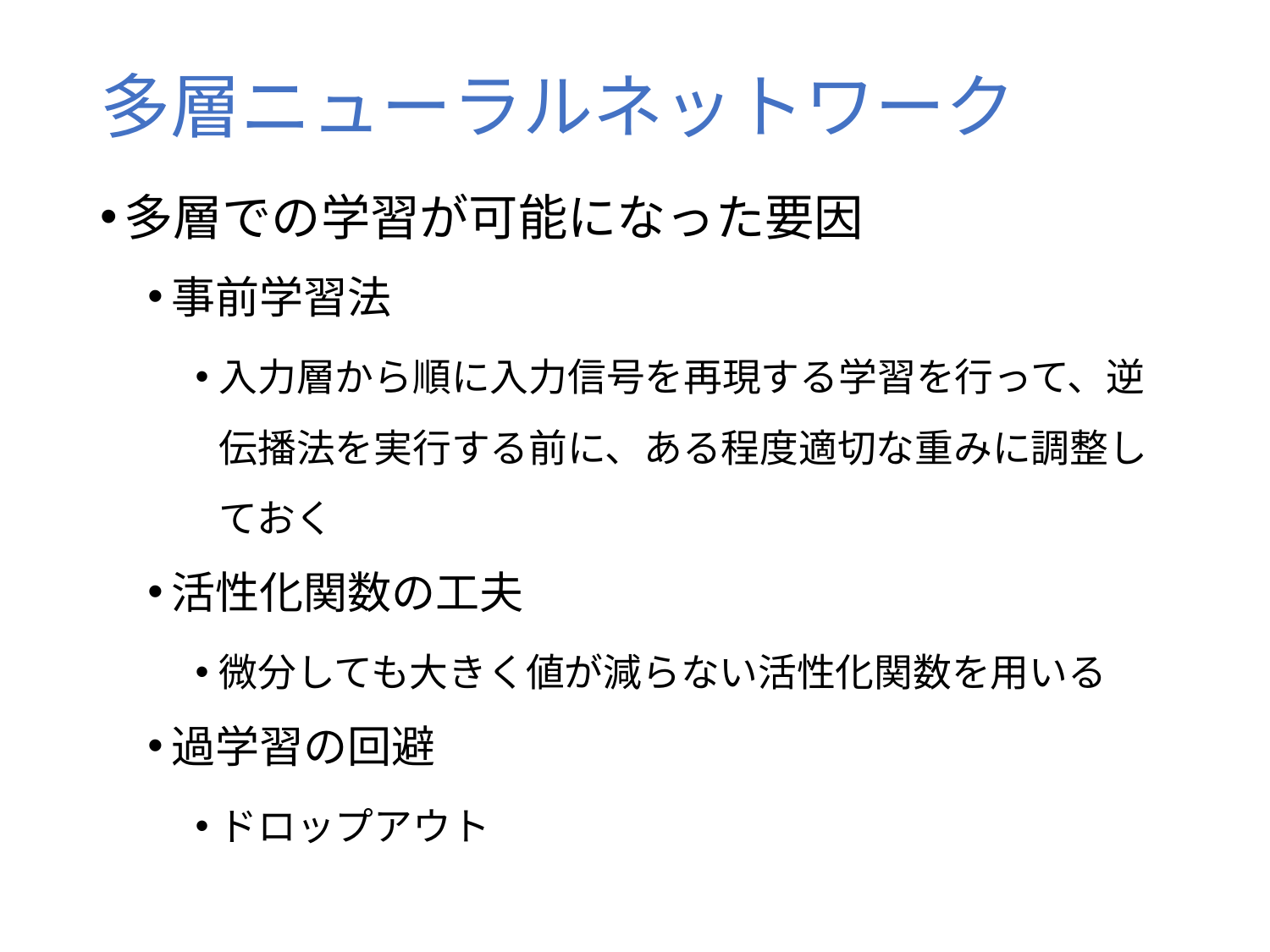

# 多層ニューラルネットワーク
多層での学習が可能になった要因
事前学習法
入力層から順に入力信号を再現する学習を行って、逆伝播法を実行する前に、ある程度適切な重みに調整しておく
活性化関数の工夫
微分しても大きく値が減らない活性化関数を用いる
過学習の回避
ドロップアウト